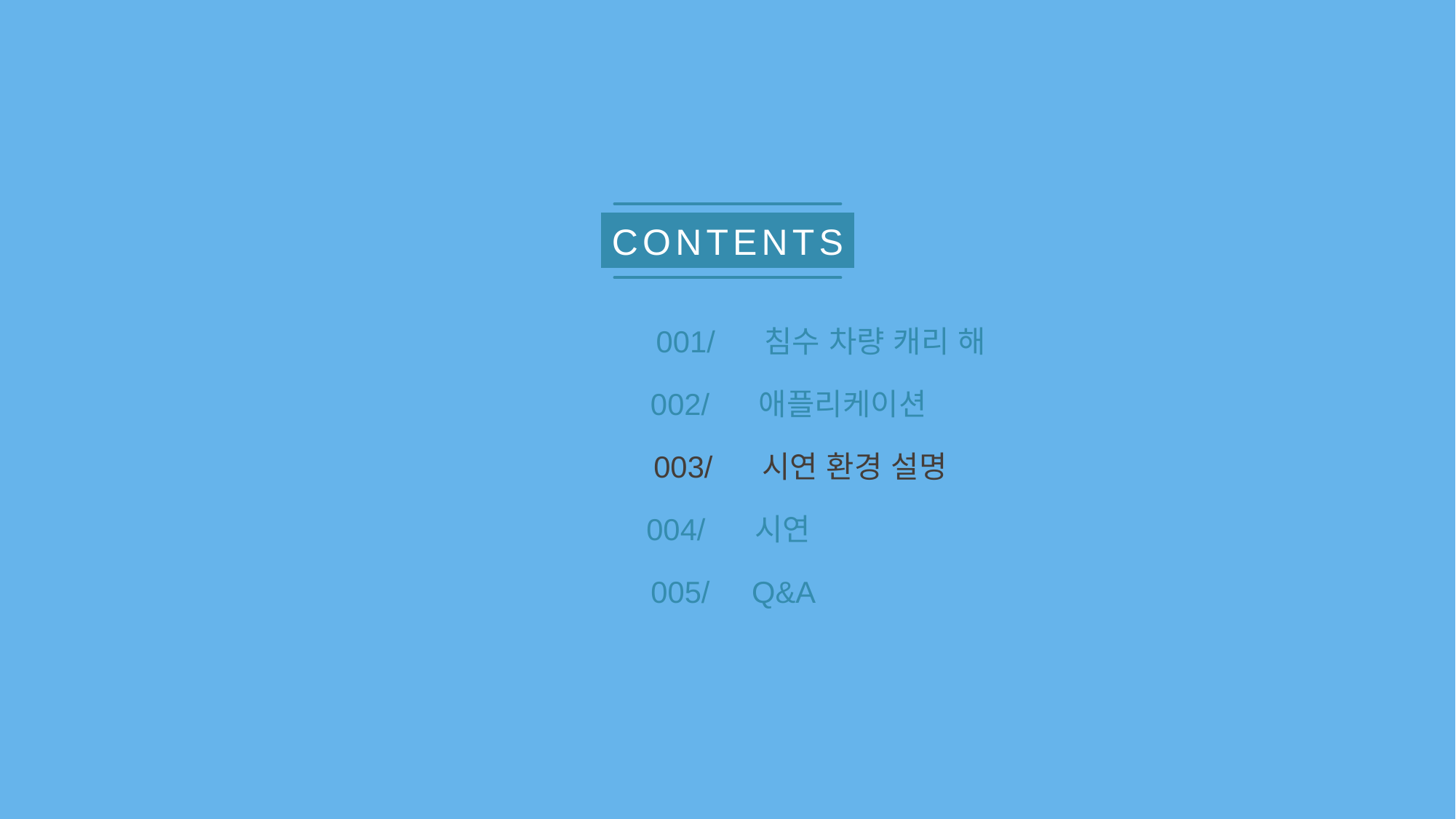

CONTENTS
001/     침수 차량 캐리 해
002/     애플리케이션
003/     시연 환경 설명
004/     시연
005/     Q&A